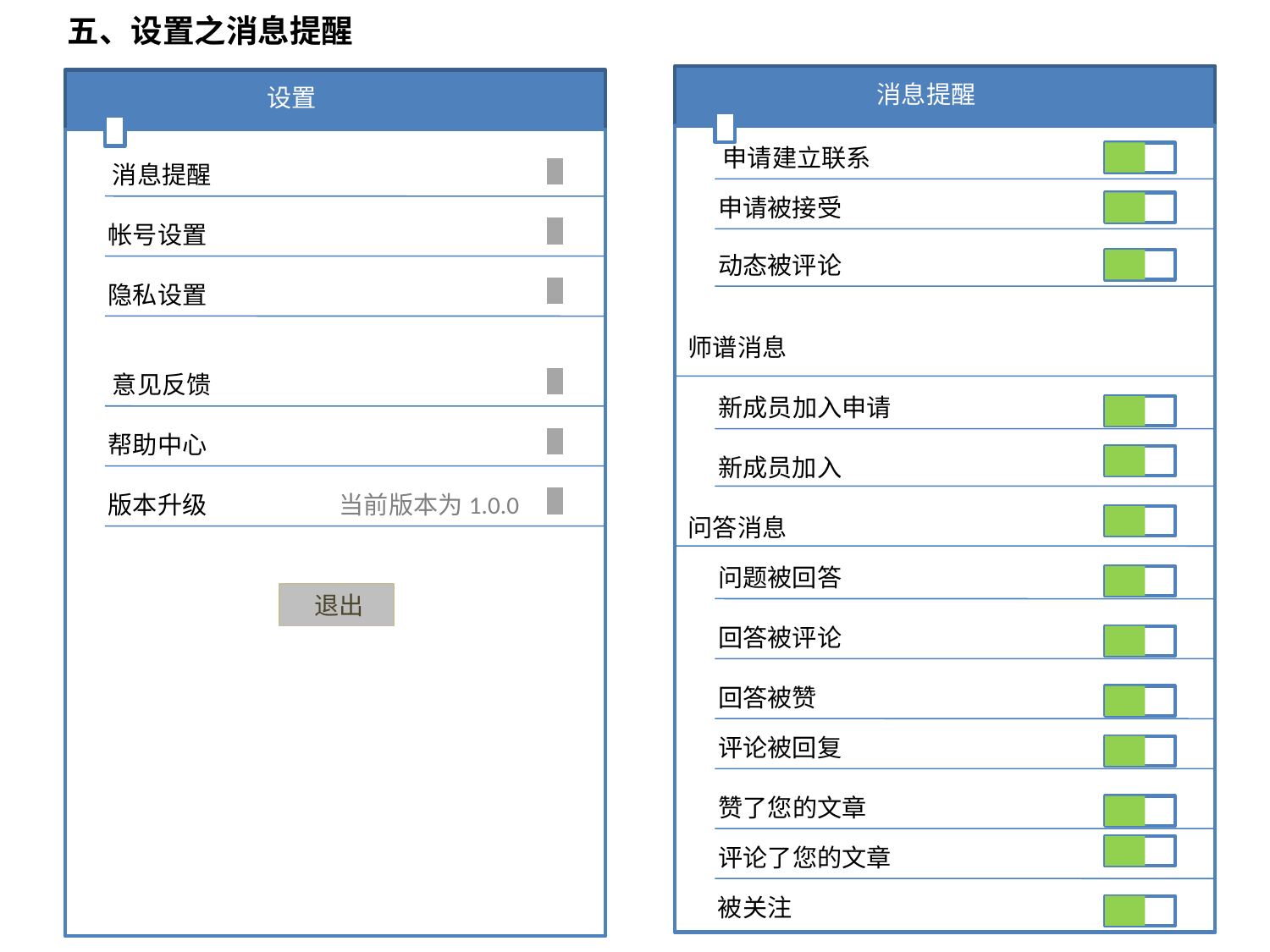

五、设置之消息提醒

消息提醒

设置

申请建立联系

消息提醒

申请被接受

帐号设置

动态被评论

隐私设置

师谱消息
意见反馈

新成员加入申请

帮助中心

新成员加入

版本升级
当前版本为1.0.0

问答消息

问题被回答

   退出

回答被评论

回答被赞

评论被回复

赞了您的文章

评论了您的文章

被关注